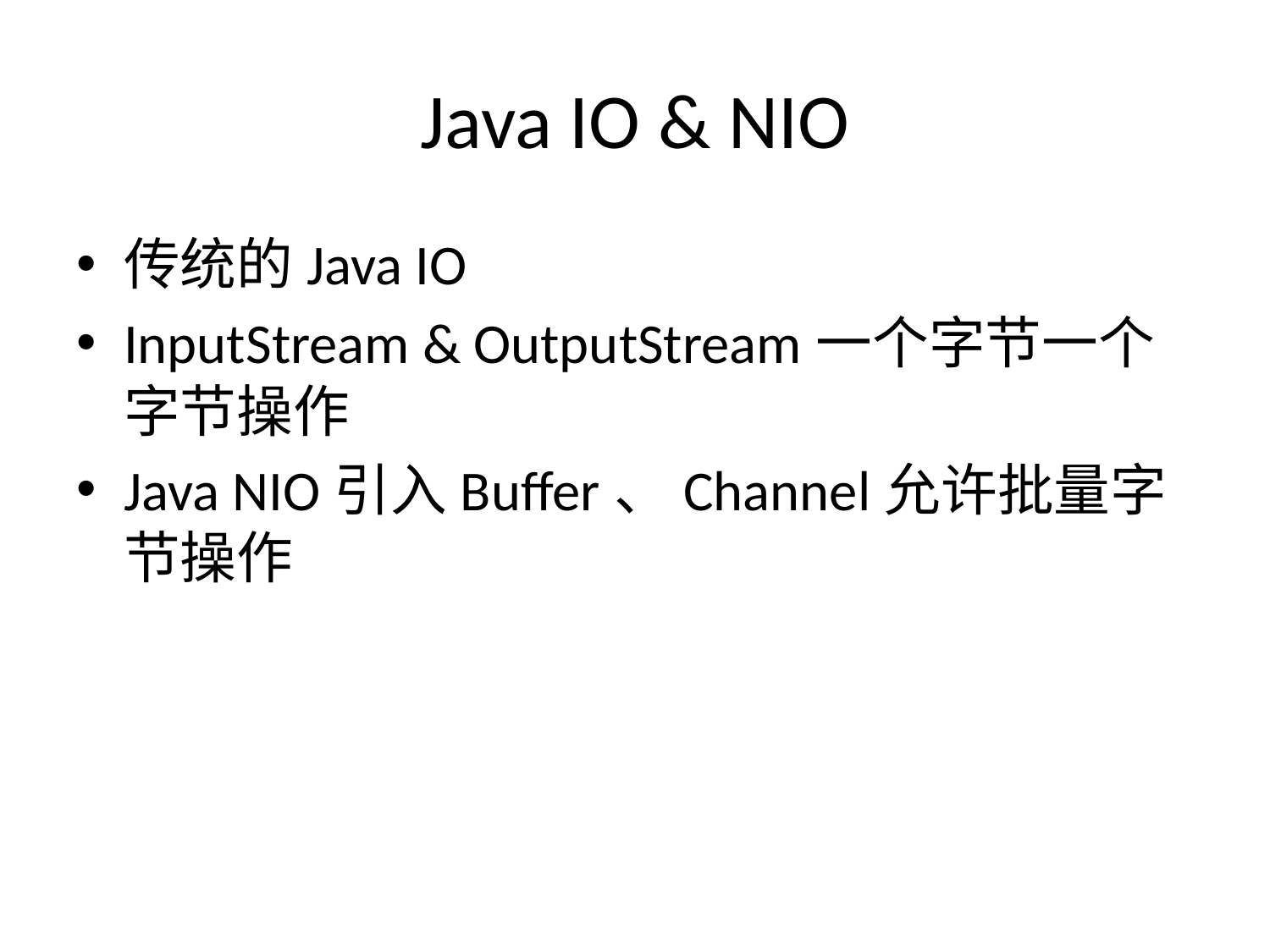

# Java IO & NIO
传统的Java IO
InputStream & OutputStream一个字节一个字节操作
Java NIO引入Buffer、Channel允许批量字节操作